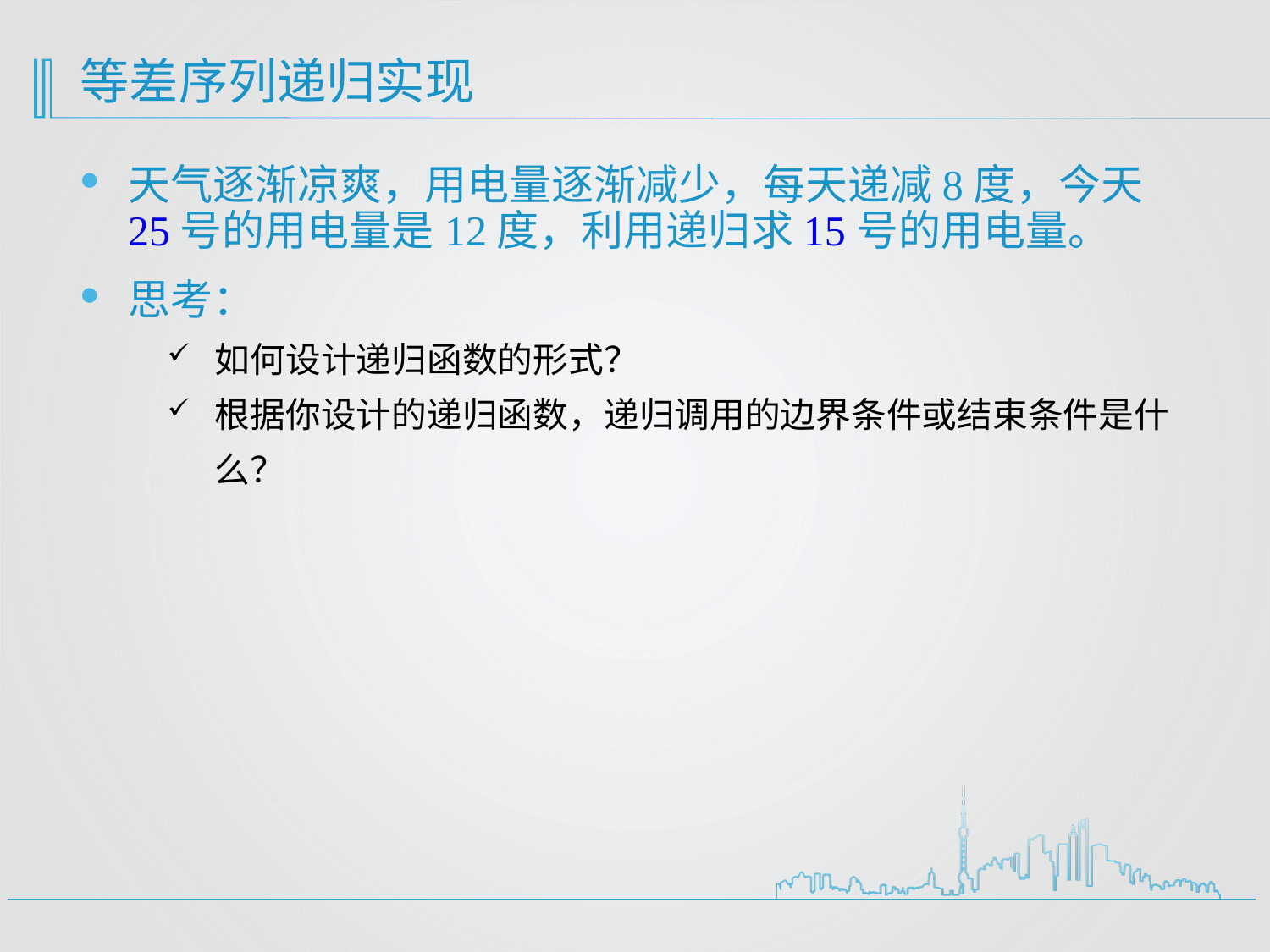

# 等差序列递归实现
天气逐渐凉爽，用电量逐渐减少，每天递减8度，今天25号的用电量是12度，利用递归求15号的用电量。
思考：
如何设计递归函数的形式？
根据你设计的递归函数，递归调用的边界条件或结束条件是什么？